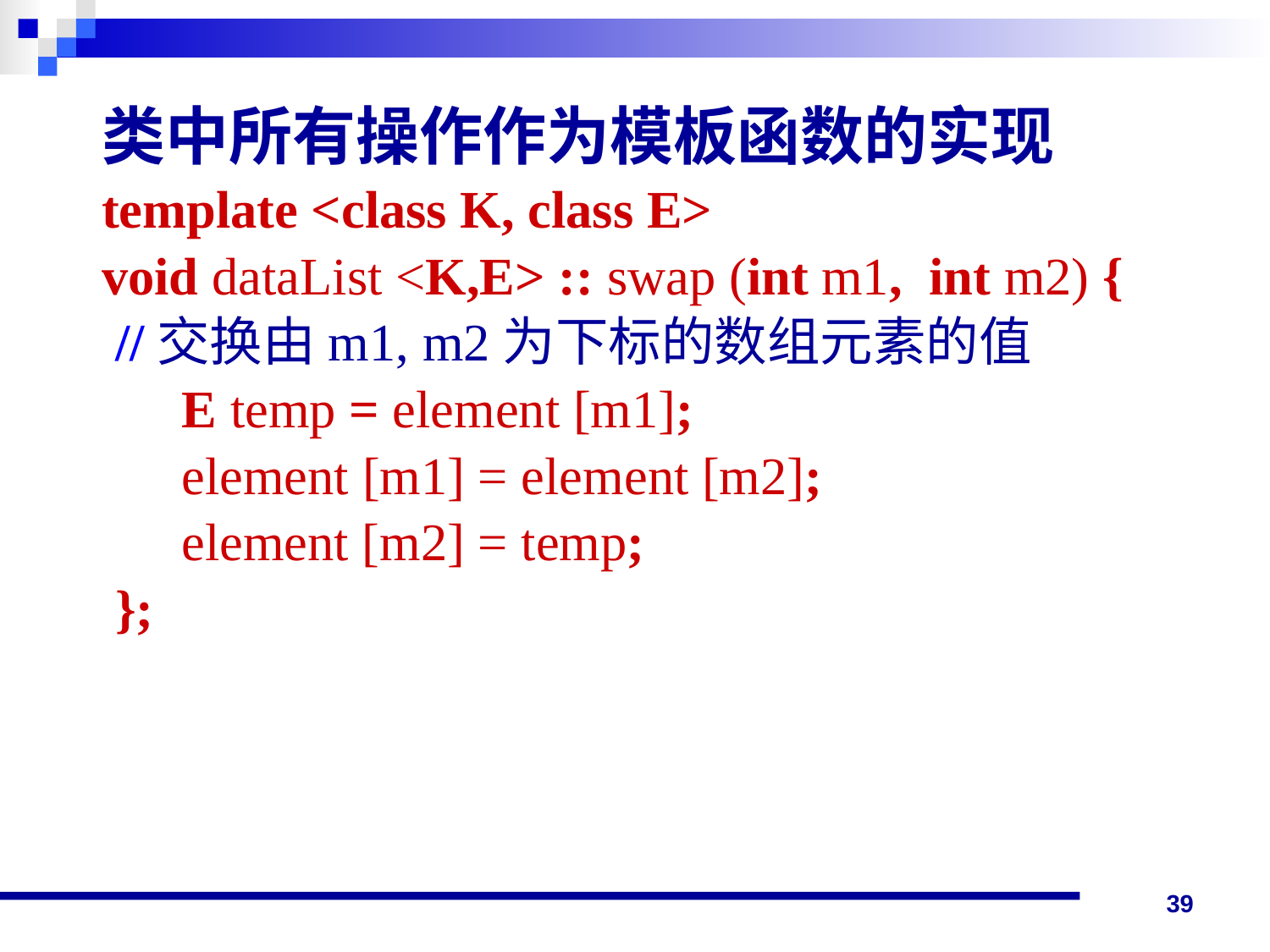

类中所有操作作为模板函数的实现
template <class K, class E>
void dataList <K,E> :: swap (int m1,  int m2) {
 //交换由m1, m2为下标的数组元素的值
      E temp = element [m1];
      element [m1] = element [m2];
      element [m2] = temp;
 };
39